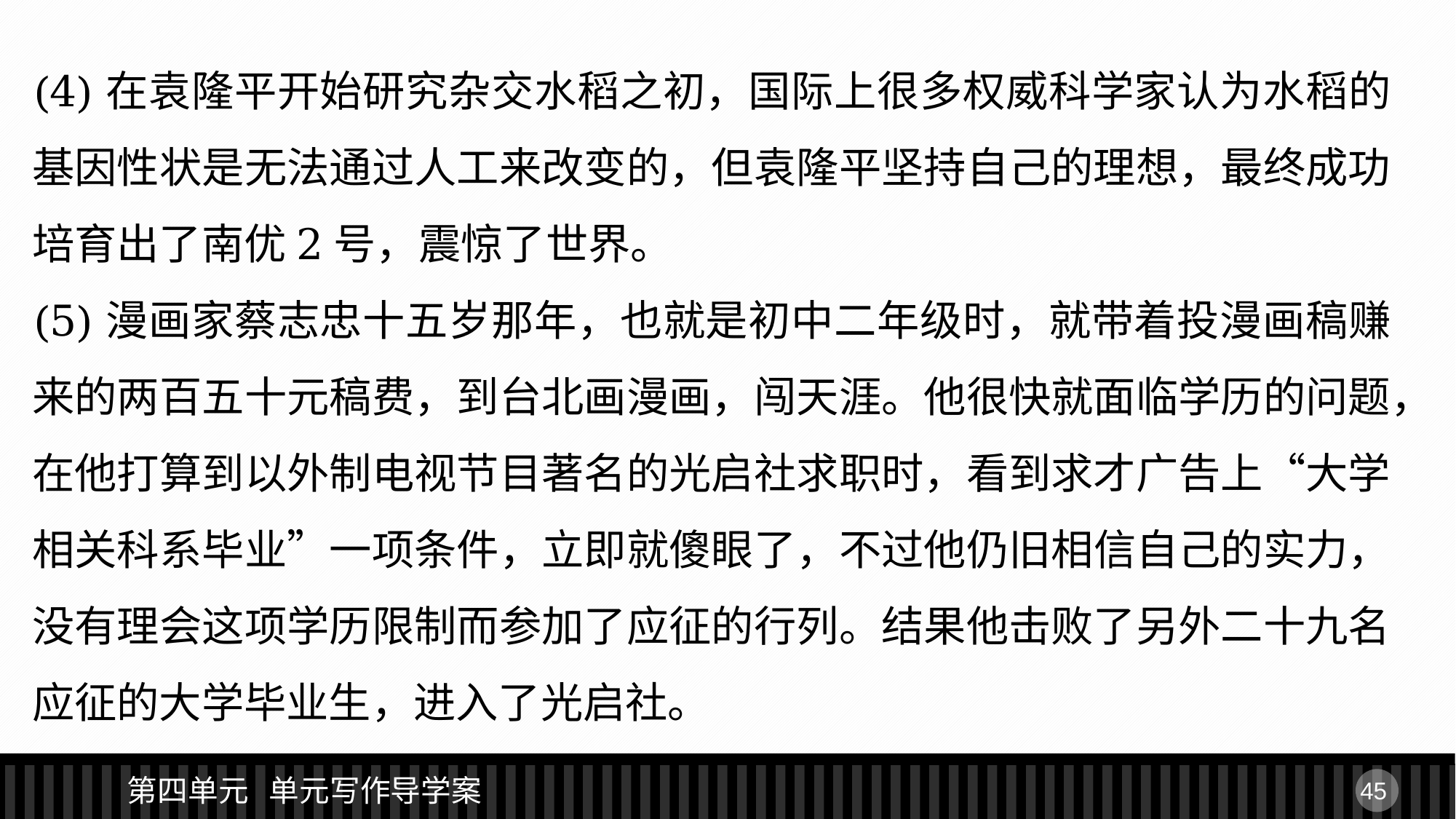

(4)在袁隆平开始研究杂交水稻之初，国际上很多权威科学家认为水稻的基因性状是无法通过人工来改变的，但袁隆平坚持自己的理想，最终成功培育出了南优2号，震惊了世界。
(5)漫画家蔡志忠十五岁那年，也就是初中二年级时，就带着投漫画稿赚来的两百五十元稿费，到台北画漫画，闯天涯。他很快就面临学历的问题，在他打算到以外制电视节目著名的光启社求职时，看到求才广告上“大学相关科系毕业”一项条件，立即就傻眼了，不过他仍旧相信自己的实力，没有理会这项学历限制而参加了应征的行列。结果他击败了另外二十九名应征的大学毕业生，进入了光启社。